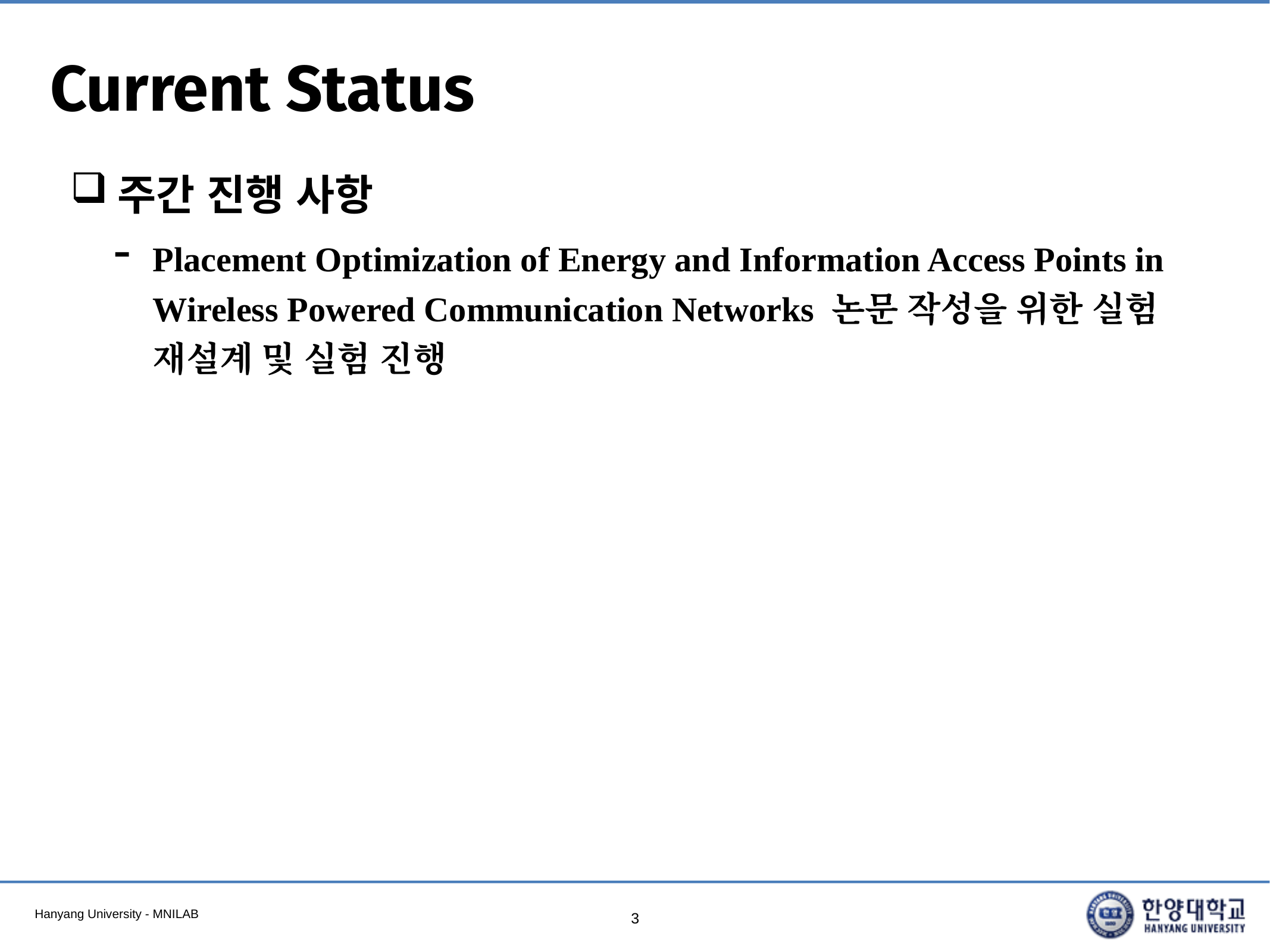

# Current Status
주간 진행 사항
Placement Optimization of Energy and Information Access Points in Wireless Powered Communication Networks 논문 작성을 위한 실험 재설계 및 실험 진행
3